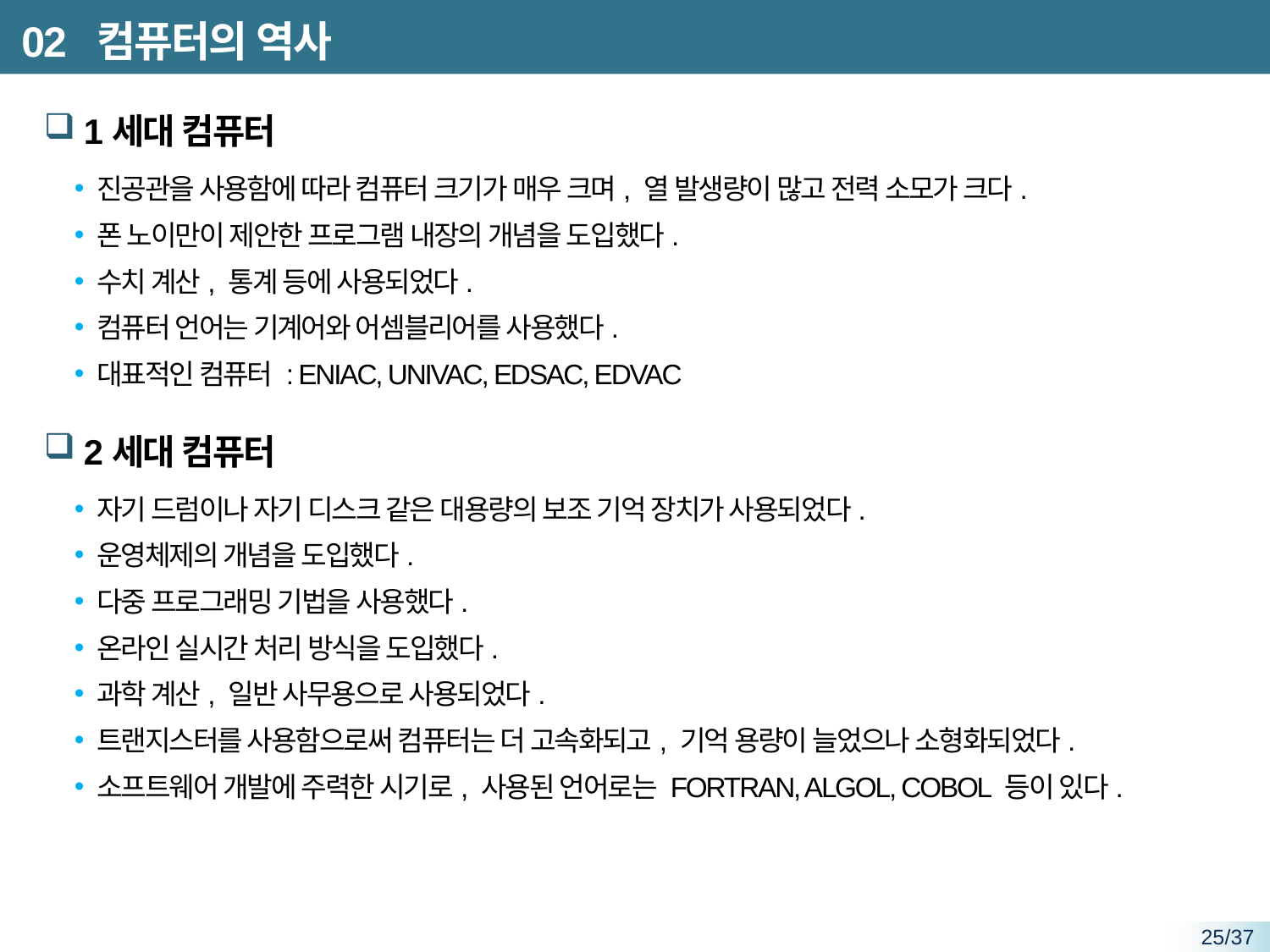

# 02  컴퓨터의 역사
1세대 컴퓨터
진공관을 사용함에 따라 컴퓨터 크기가 매우 크며, 열 발생량이 많고 전력 소모가 크다.
폰 노이만이 제안한 프로그램 내장의 개념을 도입했다.
수치 계산, 통계 등에 사용되었다.
컴퓨터 언어는 기계어와 어셈블리어를 사용했다.
대표적인 컴퓨터 : ENIAC, UNIVAC, EDSAC, EDVAC
2세대 컴퓨터
자기 드럼이나 자기 디스크 같은 대용량의 보조 기억 장치가 사용되었다.
운영체제의 개념을 도입했다.
다중 프로그래밍 기법을 사용했다.
온라인 실시간 처리 방식을 도입했다.
과학 계산, 일반 사무용으로 사용되었다.
트랜지스터를 사용함으로써 컴퓨터는 더 고속화되고, 기억 용량이 늘었으나 소형화되었다.
소프트웨어 개발에 주력한 시기로, 사용된 언어로는 FORTRAN, ALGOL, COBOL 등이 있다.